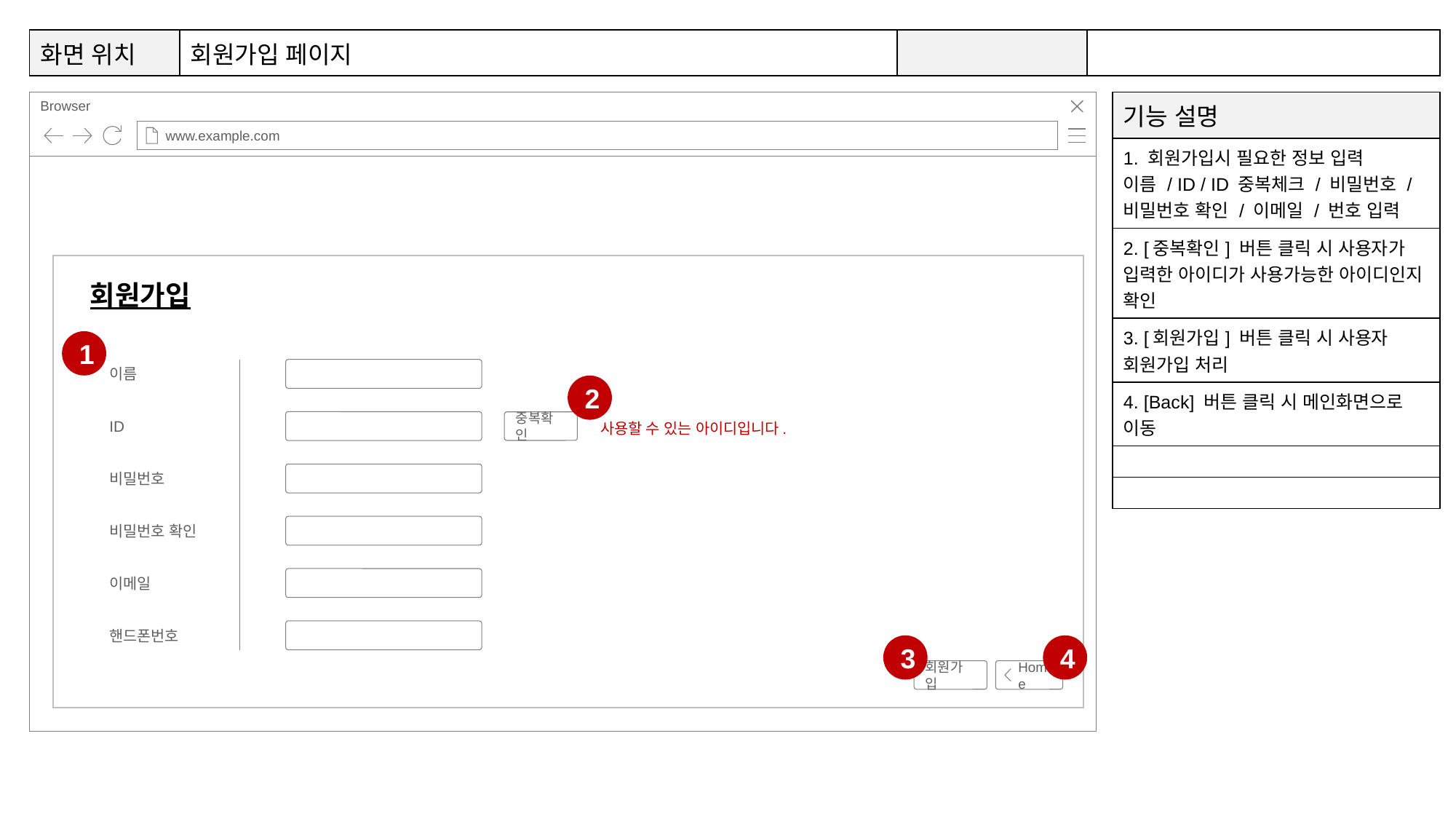

| 화면 위치 | 회원가입 페이지 |  |  |
| --- | --- | --- | --- |
5
8
9
6
7
| 기능 설명 |
| --- |
| 1. 회원가입시 필요한 정보 입력 이름 / ID / ID 중복체크 / 비밀번호 / 비밀번호 확인 / 이메일 / 번호 입력 |
| 2. [중복확인] 버튼 클릭 시 사용자가 입력한 아이디가 사용가능한 아이디인지 확인 |
| 3. [회원가입] 버튼 클릭 시 사용자 회원가입 처리 |
| 4. [Back] 버튼 클릭 시 메인화면으로 이동 |
|  |
|  |

회원가입
1
이름

2
ID

중복확인
사용할 수 있는 아이디입니다.
비밀번호

비밀번호 확인

이메일

핸드폰번호

3
4
회원가입
Home